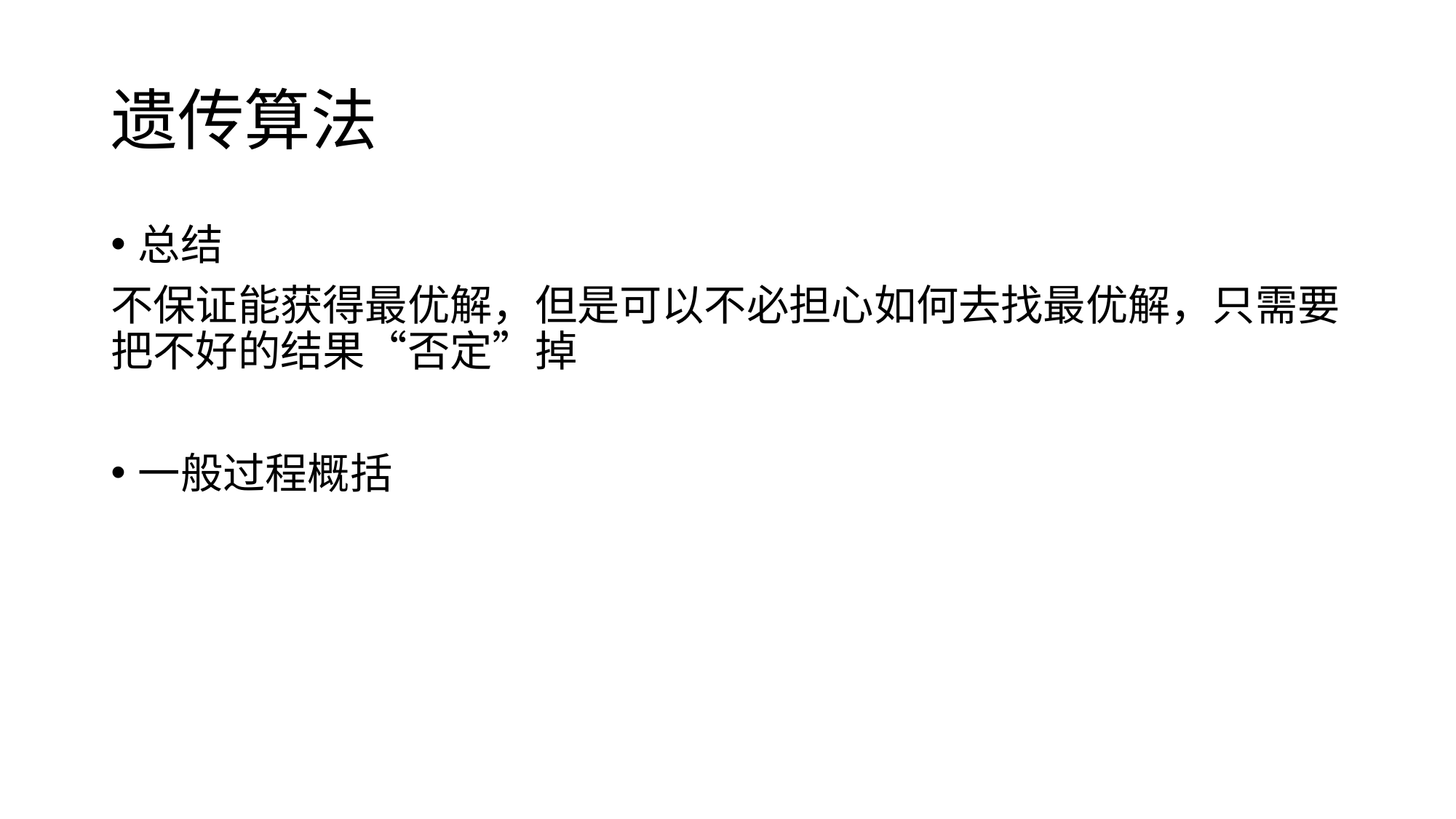

# 遗传算法
总结
不保证能获得最优解，但是可以不必担心如何去找最优解，只需要把不好的结果“否定”掉

一般过程概括